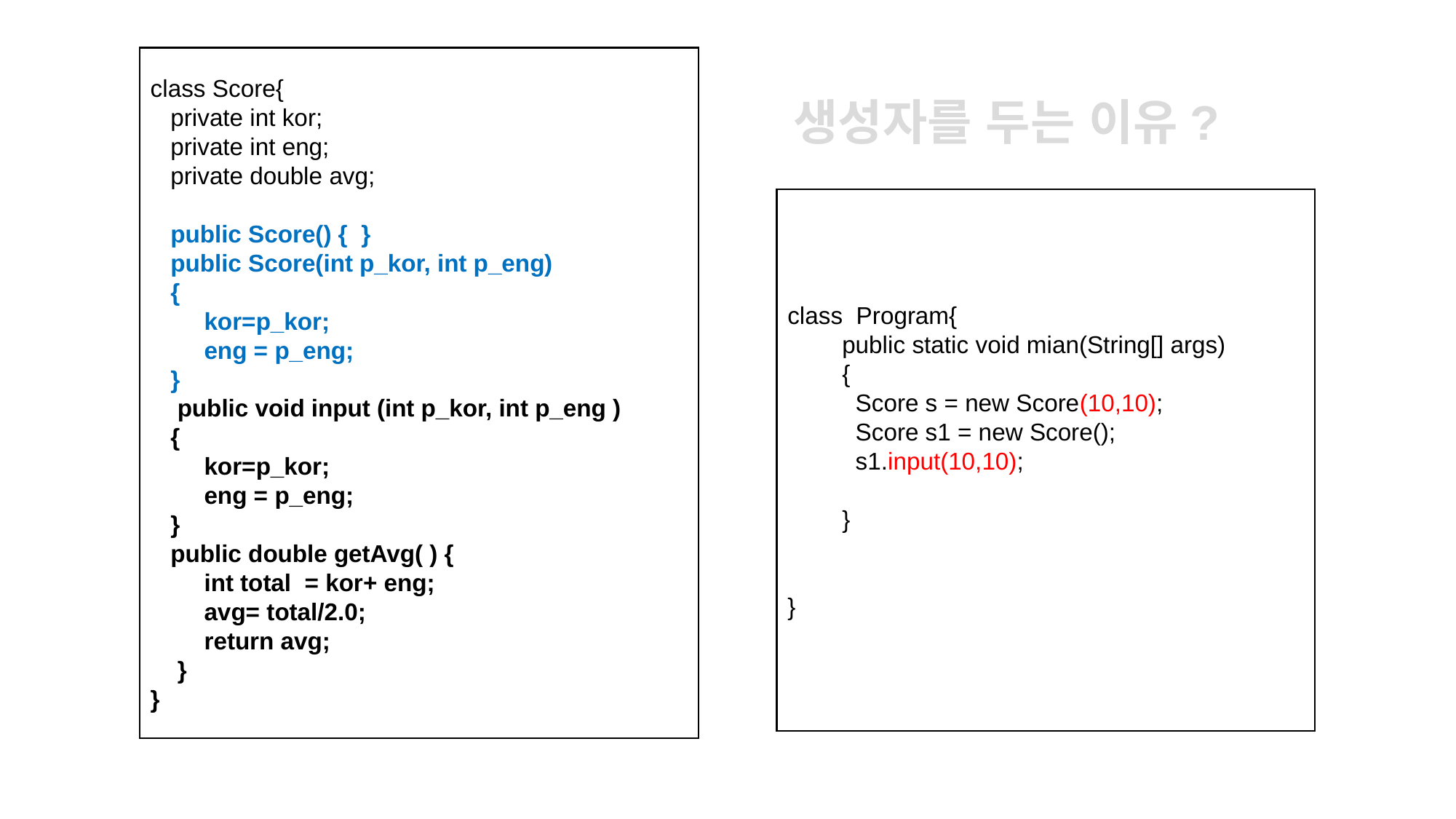

class Score{
   private int kor;
   private int eng;
   private double avg;

   public Score() {  }
   public Score(int p_kor, int p_eng)
   {
        kor=p_kor;
        eng = p_eng;
   }
    public void input (int p_kor, int p_eng )
   {
        kor=p_kor;
        eng = p_eng;
   }
   public double getAvg( ) {
        int total  = kor+ eng;
        avg= total/2.0;
        return avg;
    }
}

생성자를 두는 이유?
class  Program{
public static void mian(String[] args)
{
  Score s = new Score(10,10);
  Score s1 = new Score();
  s1.input(10,10);

}

}